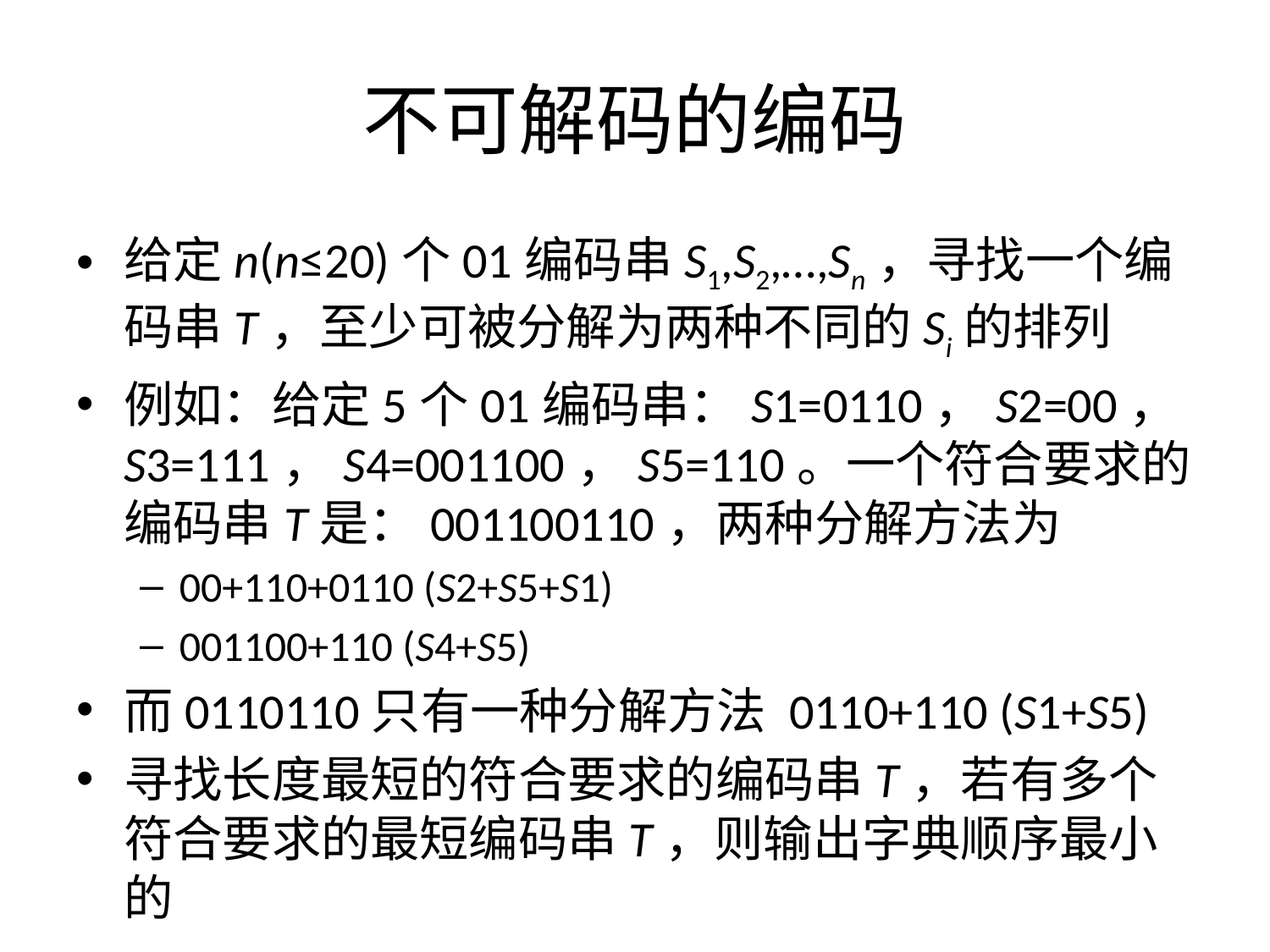

# 不可解码的编码
给定n(n≤20)个01编码串S1,S2,…,Sn，寻找一个编码串T，至少可被分解为两种不同的Si的排列
例如：给定5个01编码串：S1=0110，S2=00，S3=111，S4=001100，S5=110。一个符合要求的编码串T是：001100110，两种分解方法为
00+110+0110 (S2+S5+S1)
001100+110 (S4+S5)
而0110110只有一种分解方法 0110+110 (S1+S5)
寻找长度最短的符合要求的编码串T，若有多个符合要求的最短编码串T，则输出字典顺序最小的